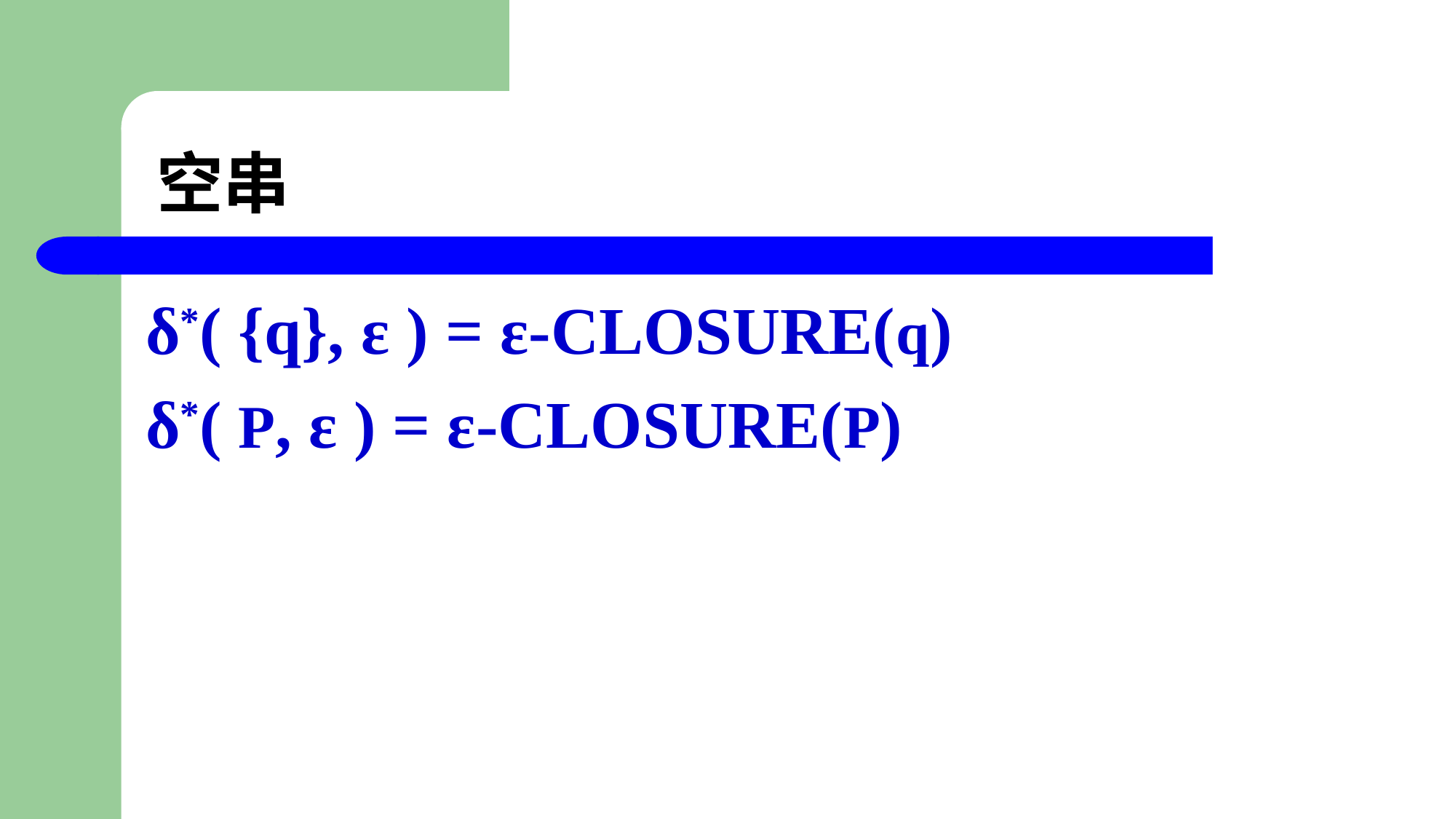

# 空串
δ*( {q}, ε ) = ε-CLOSURE(q)
δ*( P, ε ) = ε-CLOSURE(P)